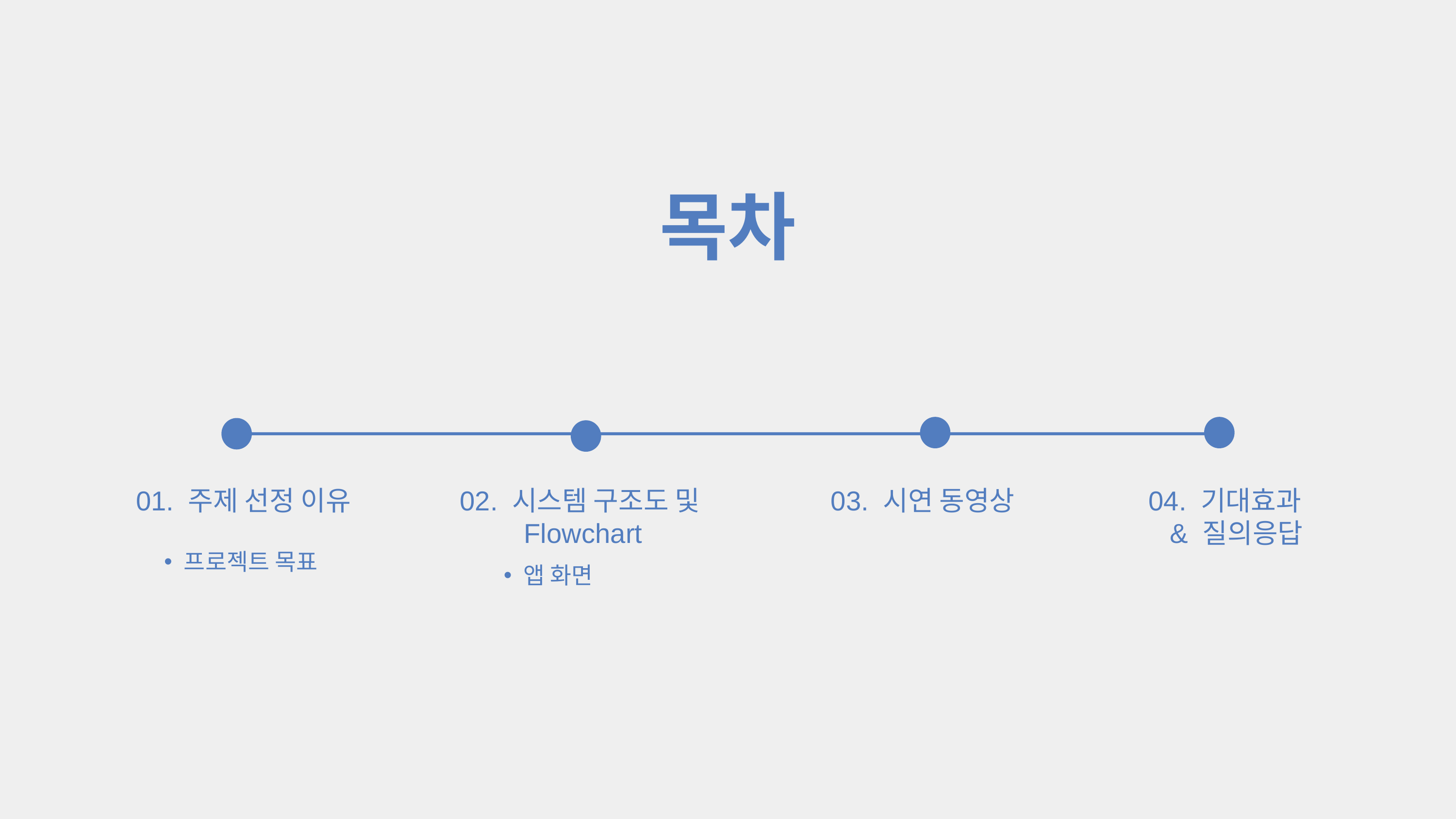

목차

01. 주제 선정 이유
02. 시스템 구조도 및Flowchart
03. 시연 동영상
04. 기대효과
   & 질의응답
프로젝트 목표
앱 화면